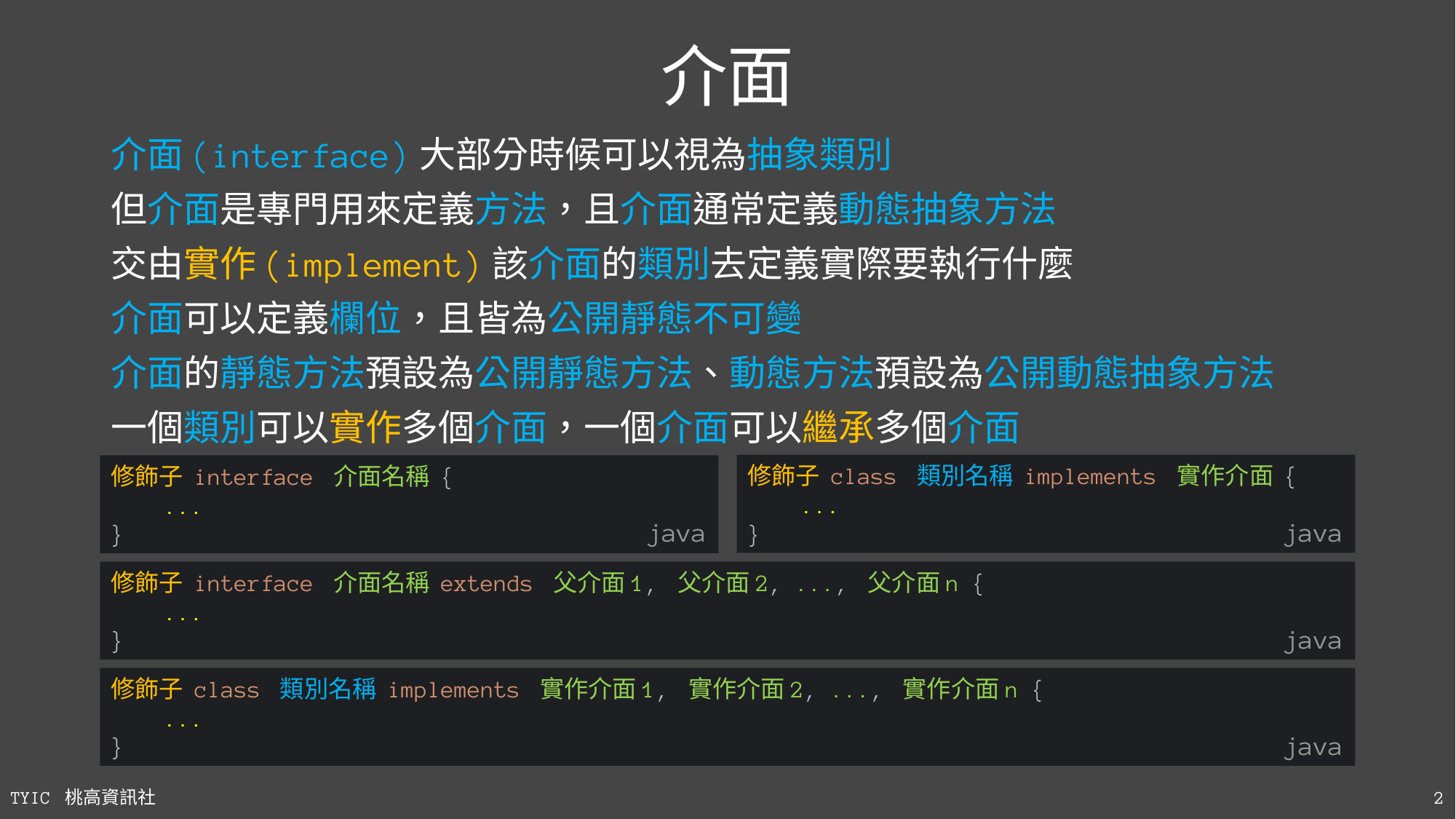

# 介面
介面(interface)大部分時候可以視為抽象類別
但介面是專門用來定義方法，且介面通常定義動態抽象方法
交由實作(implement)該介面的類別去定義實際要執行什麼
介面可以定義欄位，且皆為公開靜態不可變
介面的靜態方法預設為公開靜態方法、動態方法預設為公開動態抽象方法
一個類別可以實作多個介面，一個介面可以繼承多個介面
修飾子 class 類別名稱 implements 實作介面 {
    ...
}
java
修飾子 interface 介面名稱 {
    ...
}
java
修飾子 interface 介面名稱 extends 父介面1, 父介面2, ..., 父介面n {
    ...
}
java
修飾子 class 類別名稱 implements 實作介面1, 實作介面2, ..., 實作介面n {
    ...
}
java